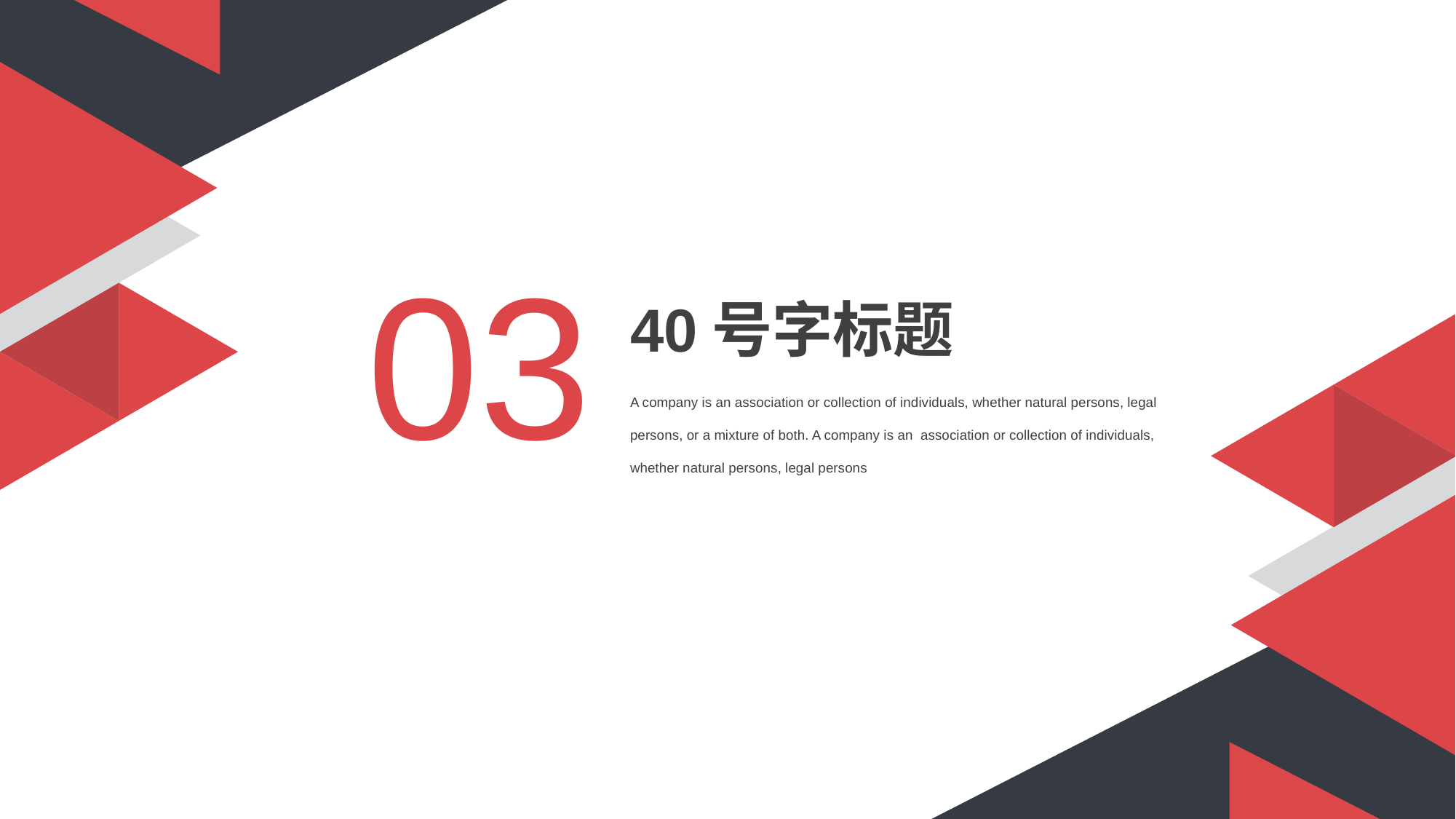

03
A company is an association or collection of individuals, whether natural persons, legal persons, or a mixture of both. A company is an  association or collection of individuals, whether natural persons, legal persons
40号字标题